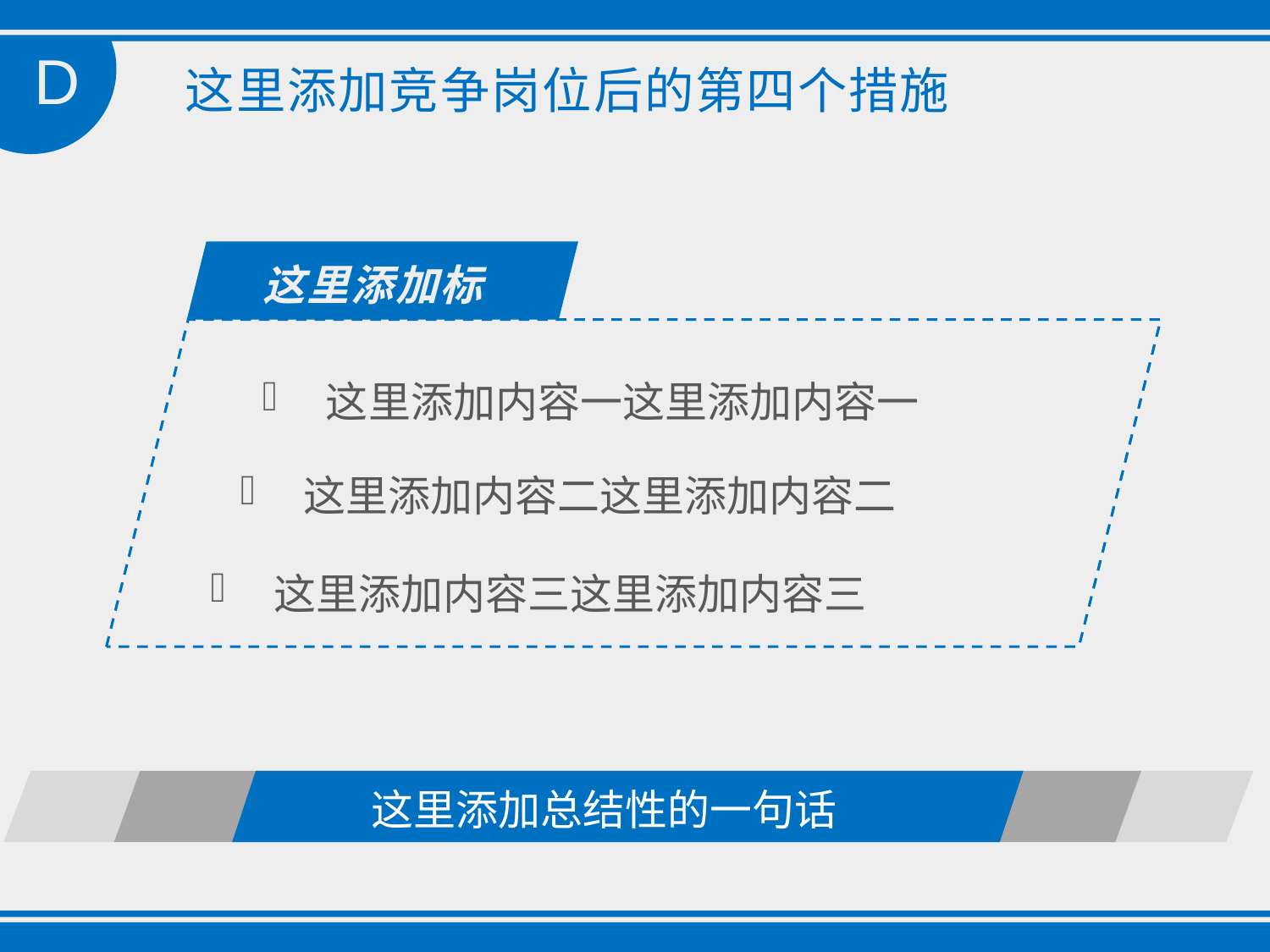

D

　　这里添加竞争岗位后的第四个措施
这里添加标题

这里添加内容一这里添加内容一
这里添加内容二这里添加内容二
这里添加内容三这里添加内容三

这里添加总结性的一句话